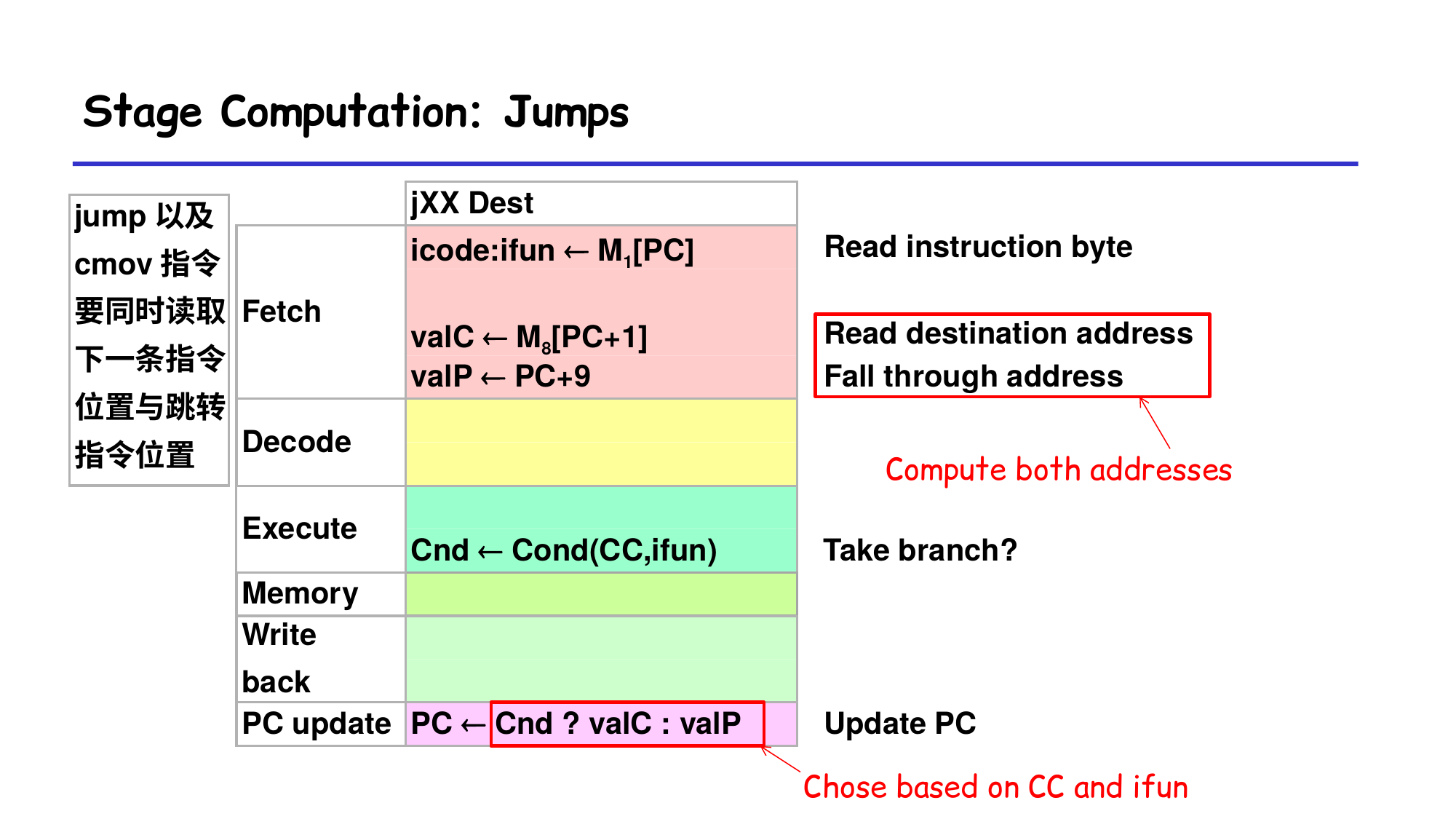

# Stage Computation: Jumps
jXX Dest
jump以及
cmov指令
要同时读取
下一条指令
位置与跳转
指令位置
Fetch
icode:ifun ← M1[PC]

Read instruction byte

valC ← M8[PC+1]
Read destination address
valP ← PC+9
Fall through address

Decode

Compute both addresses
Execute

Cnd ← Cond(CC,ifun)
Take branch?
Memory

Write
back

PC update
PC ← Cnd ? valC : valP
Update PC

63
Chose based on CC and ifun